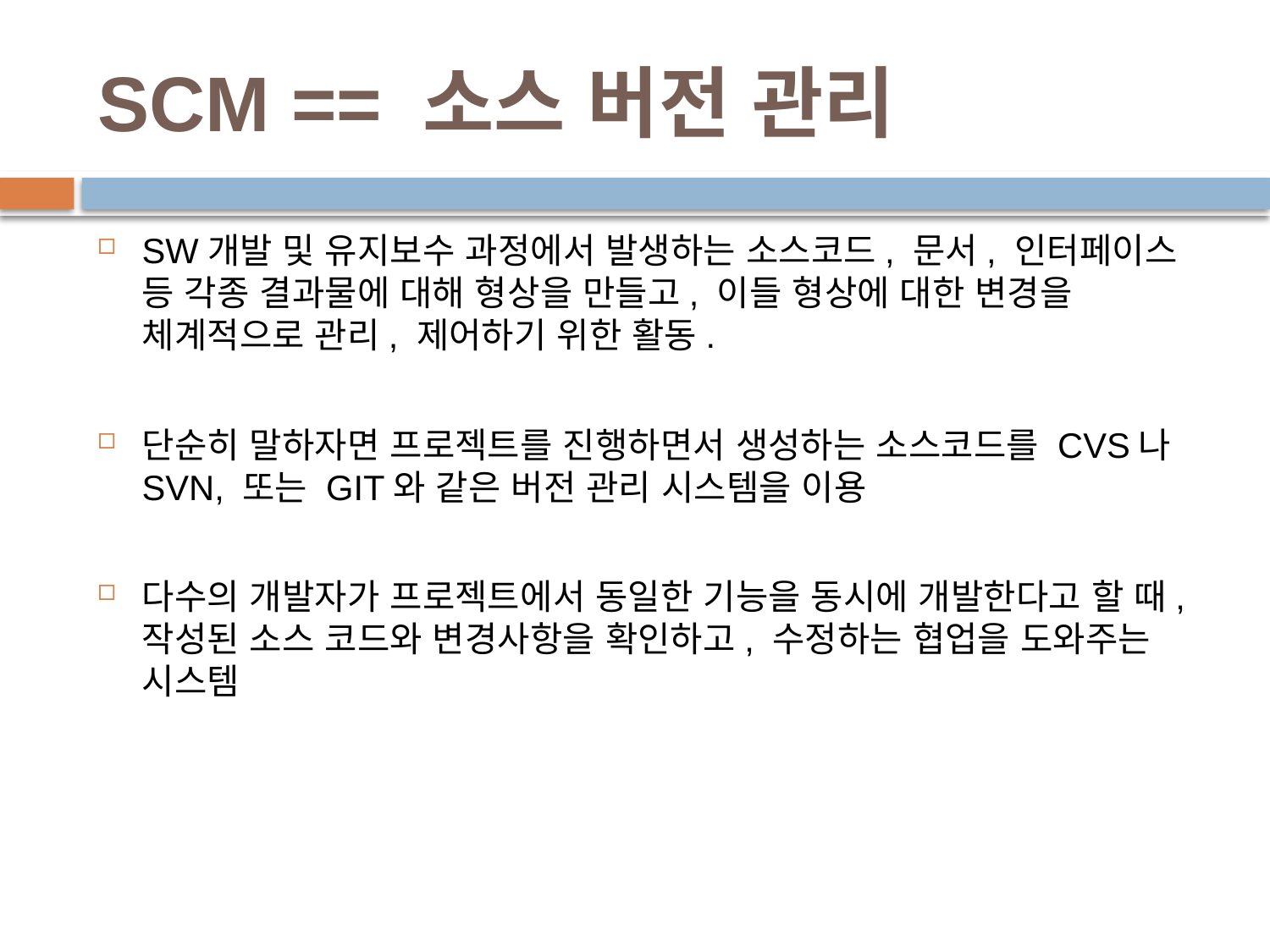

# SCM == 소스 버전 관리
SW개발 및 유지보수 과정에서 발생하는 소스코드, 문서, 인터페이스 등 각종 결과물에 대해 형상을 만들고, 이들 형상에 대한 변경을 체계적으로 관리, 제어하기 위한 활동.

단순히 말하자면 프로젝트를 진행하면서 생성하는 소스코드를 CVS나 SVN, 또는 GIT와 같은 버전 관리 시스템을 이용

다수의 개발자가 프로젝트에서 동일한 기능을 동시에 개발한다고 할 때, 작성된 소스 코드와 변경사항을 확인하고, 수정하는 협업을 도와주는 시스템